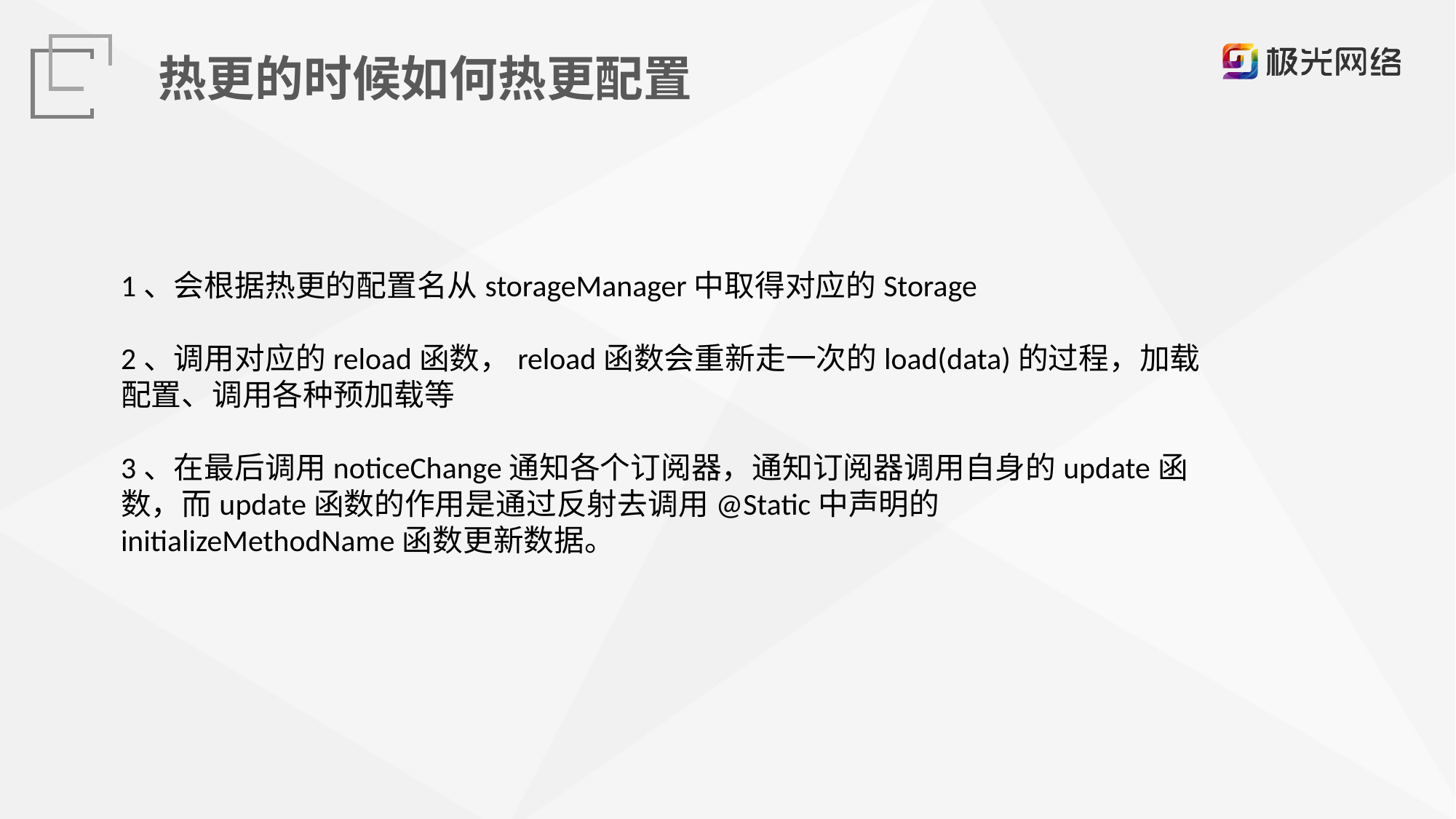

热更的时候如何热更配置

1、会根据热更的配置名从storageManager中取得对应的Storage

2、调用对应的reload函数，reload函数会重新走一次的load(data)的过程，加载配置、调用各种预加载等

3、在最后调用noticeChange通知各个订阅器，通知订阅器调用自身的update函数，而update函数的作用是通过反射去调用@Static中声明的initializeMethodName函数更新数据。